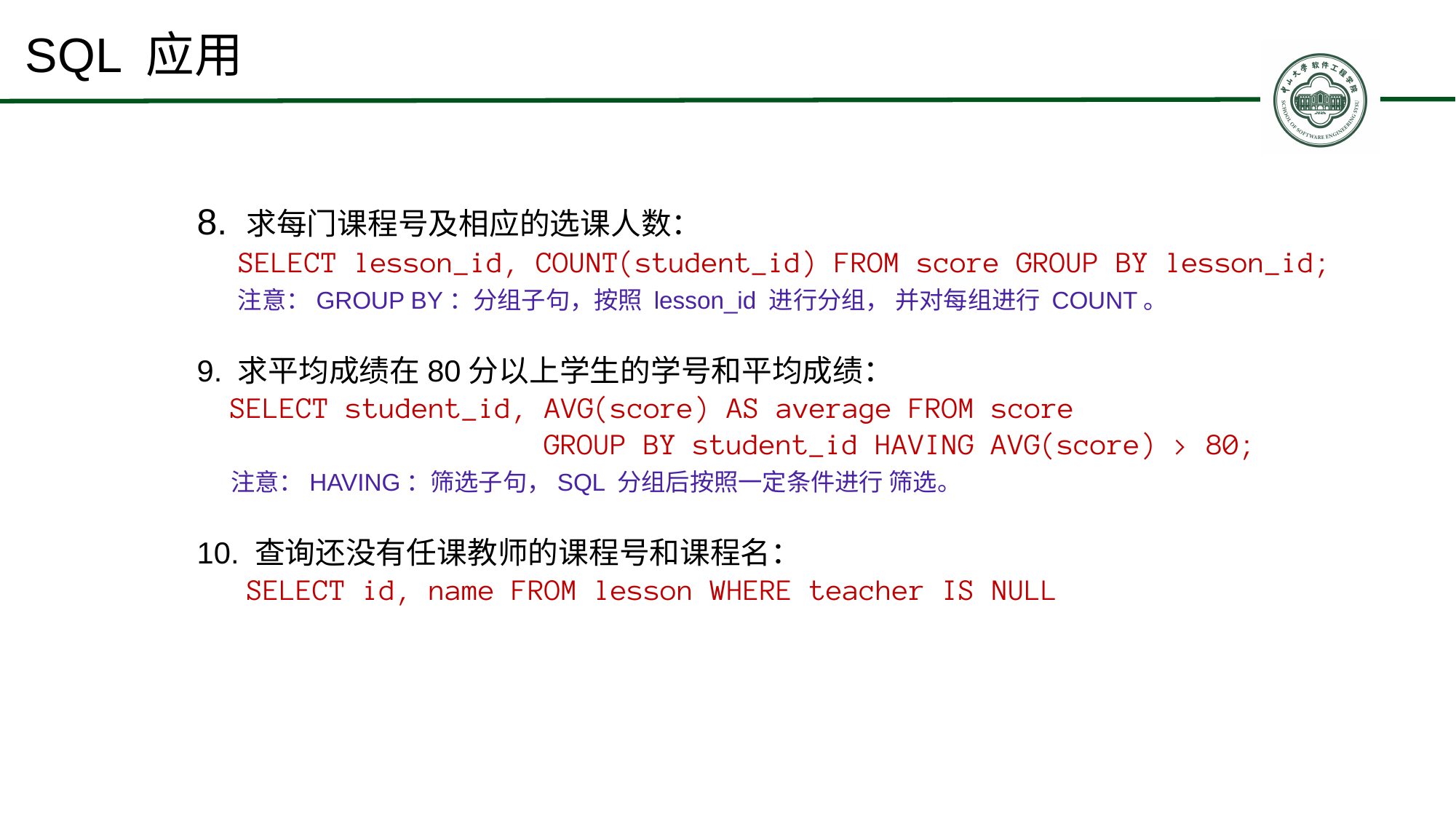

# SQL 应用
8. 求每门课程号及相应的选课人数：
     SELECT lesson_id, COUNT(student_id) FROM score GROUP BY lesson_id;
     注意：GROUP BY：分组子句，按照 lesson_id 进行分组， 并对每组进行 COUNT。

9. 求平均成绩在80分以上学生的学号和平均成绩：
    SELECT student_id, AVG(score) AS average FROM score
                     GROUP BY student_id HAVING AVG(score) > 80;
    注意：HAVING：筛选子句，SQL 分组后按照一定条件进行 筛选。

10. 查询还没有任课教师的课程号和课程名：
      SELECT id, name FROM lesson WHERE teacher IS NULL